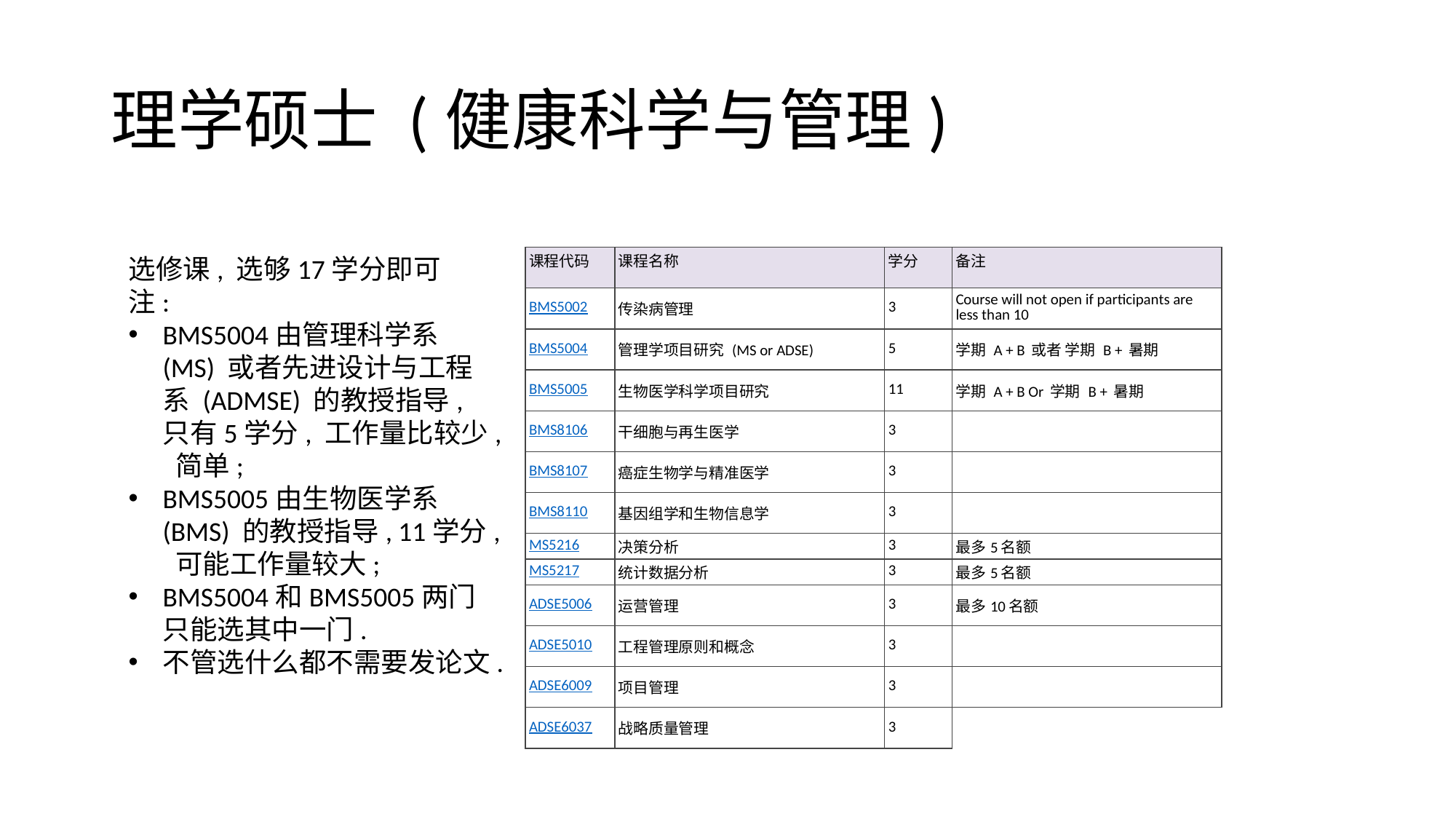

# 理学硕士 (健康科学与管理)
|  |  |  |  |
| --- | --- | --- | --- |
| 课程代码 | 课程名称 | 学分 | 备注 |
| BMS5002 | 传染病管理 | 3 | Course will not open if participants are less than 10 |
| BMS5004 | 管理学项目研究 (MS or ADSE) | 5 | 学期 A + B 或者 学期 B + 暑期 |
| BMS5005 | 生物医学科学项目研究 | 11 | 学期 A + B Or 学期 B + 暑期 |
| BMS8106 | 干细胞与再生医学 | 3 |  |
| BMS8107 | 癌症生物学与精准医学 | 3 |  |
| BMS8110 | 基因组学和生物信息学 | 3 |  |
| MS5216 | 决策分析 | 3 | 最多5名额 |
| MS5217 | 统计数据分析 | 3 | 最多5名额 |
| ADSE5006 | 运营管理 | 3 | 最多10名额 |
| ADSE5010 | 工程管理原则和概念 | 3 |  |
| ADSE6009 | 项目管理 | 3 |  |
| ADSE6037 | 战略质量管理 | 3 |  |
选修课, 选够17学分即可
注:
BMS5004由管理科学系 (MS) 或者先进设计与工程系 (ADMSE) 的教授指导, 只有5学分, 工作量比较少, 简单;
BMS5005由生物医学系 (BMS) 的教授指导, 11学分, 可能工作量较大;
BMS5004和BMS5005两门只能选其中一门.
不管选什么都不需要发论文.